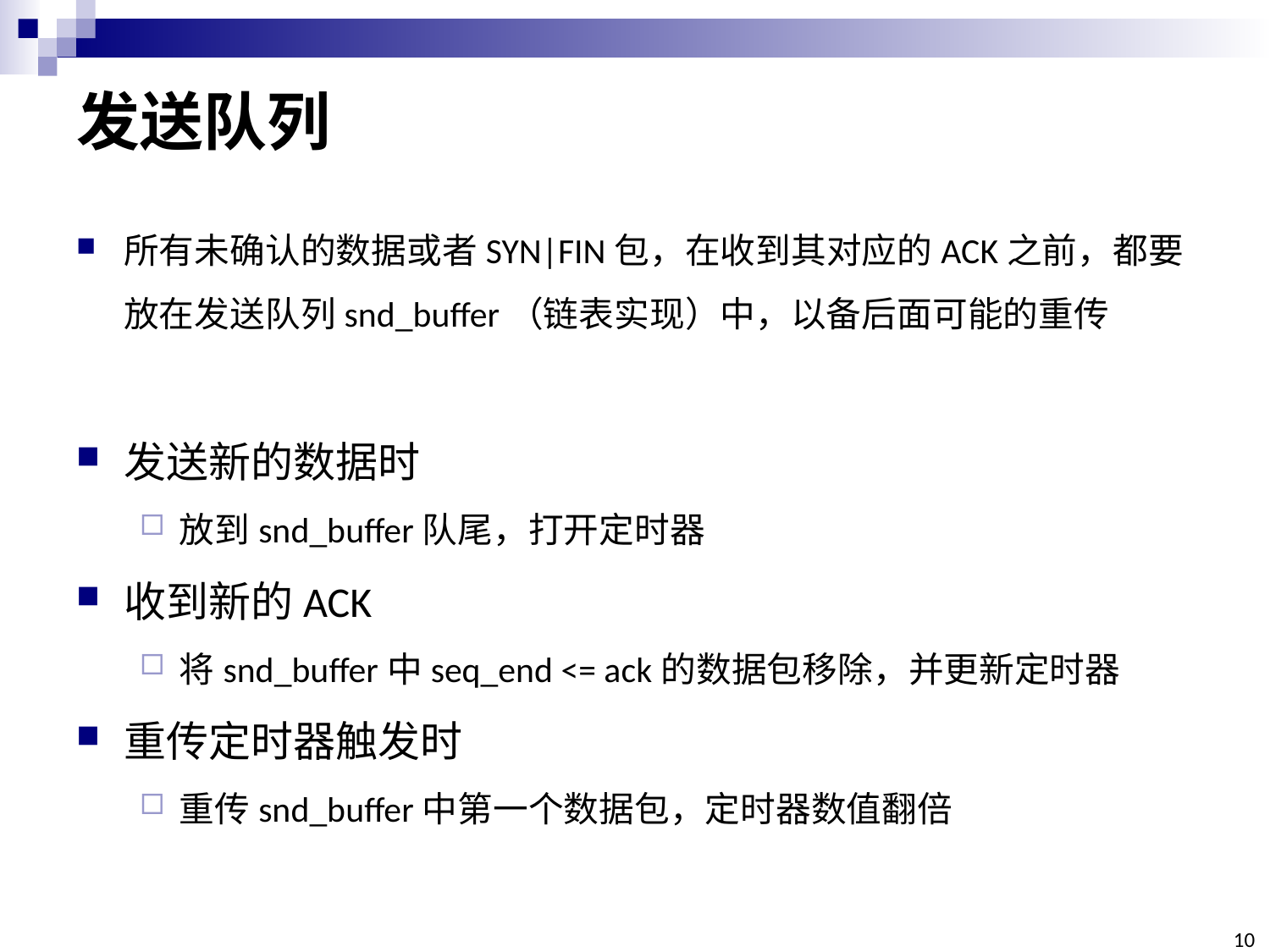

# 发送队列
所有未确认的数据或者SYN|FIN包，在收到其对应的ACK之前，都要放在发送队列snd_buffer（链表实现）中，以备后面可能的重传

发送新的数据时
放到snd_buffer队尾，打开定时器
收到新的ACK
将snd_buffer中seq_end <= ack的数据包移除，并更新定时器
重传定时器触发时
重传snd_buffer中第一个数据包，定时器数值翻倍
10